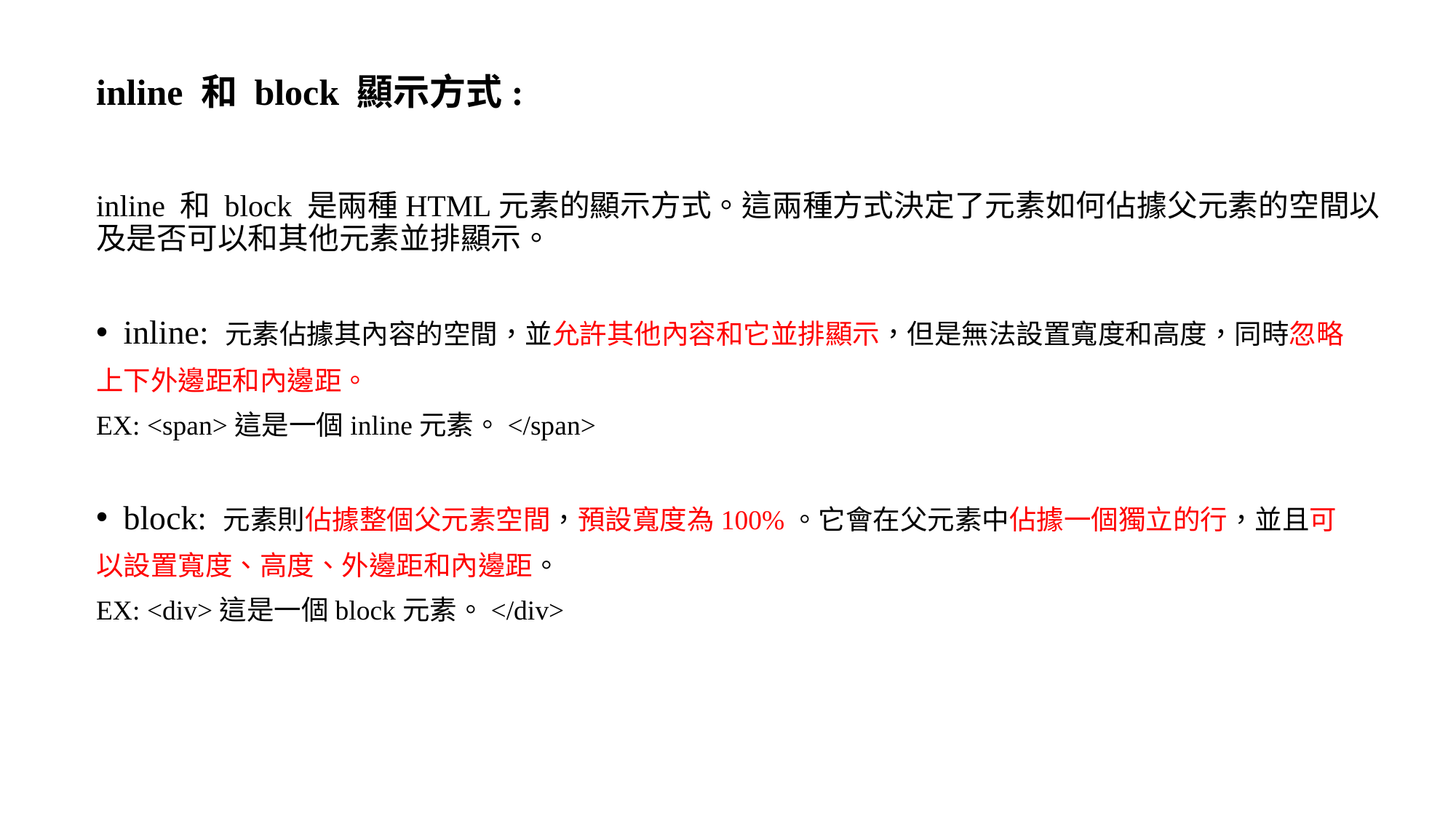

# inline 和 block 顯示方式:
inline 和 block 是兩種HTML元素的顯示方式。這兩種方式決定了元素如何佔據父元素的空間以及是否可以和其他元素並排顯示。

inline: 元素佔據其內容的空間，並允許其他內容和它並排顯示，但是無法設置寬度和高度，同時忽略
上下外邊距和內邊距。
EX: <span>這是一個inline元素。</span>

block: 元素則佔據整個父元素空間，預設寬度為100%。它會在父元素中佔據一個獨立的行，並且可
以設置寬度、高度、外邊距和內邊距。
EX: <div>這是一個block元素。</div>